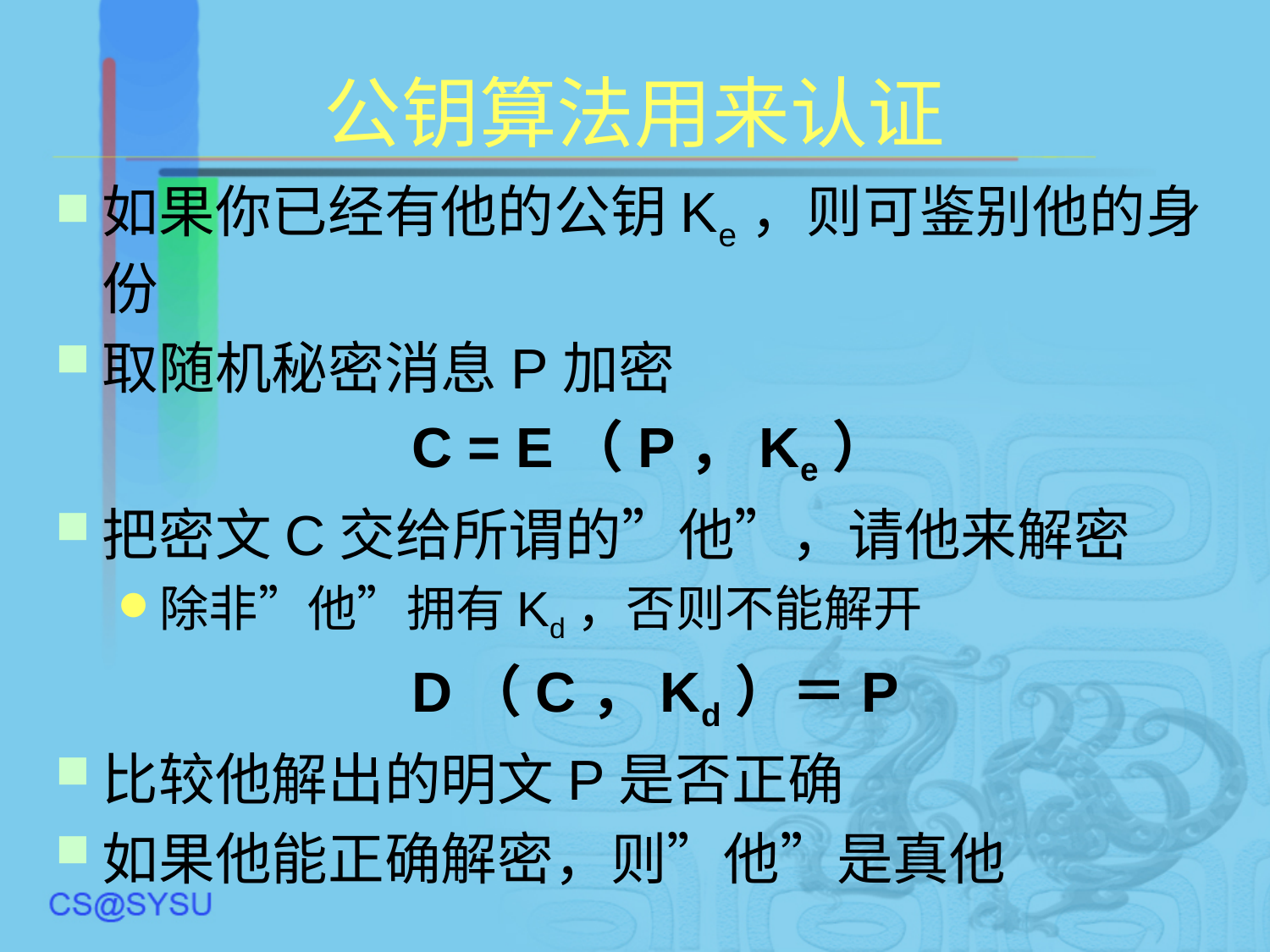

# 公钥算法用来认证
如果你已经有他的公钥Ke，则可鉴别他的身份
取随机秘密消息P加密
			C = E（P，Ke）
把密文C交给所谓的”他”，请他来解密
除非”他”拥有Kd，否则不能解开
			D（C，Kd）＝P
比较他解出的明文P是否正确
如果他能正确解密，则”他”是真他